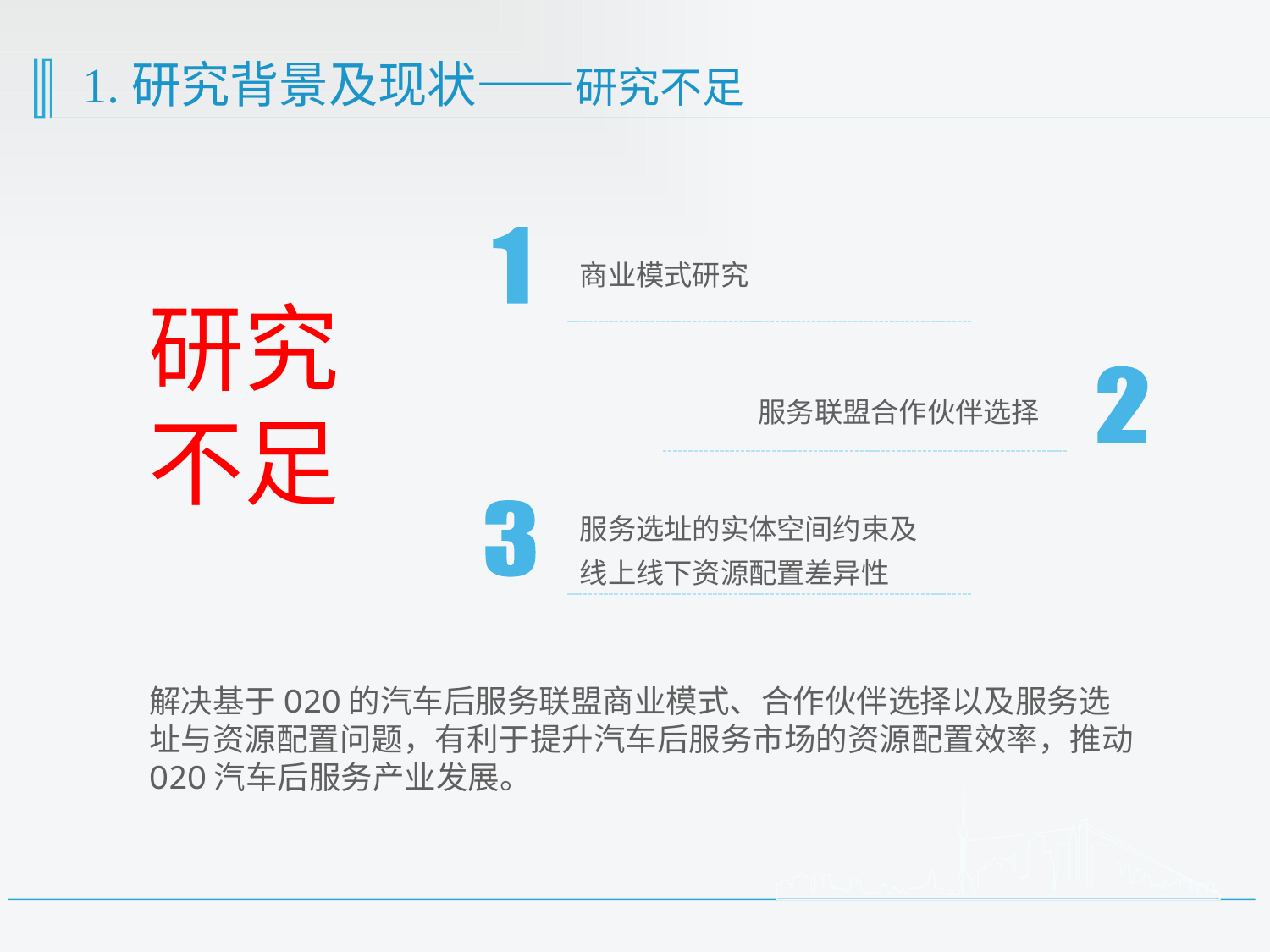

# 1.研究背景及现状——研究不足
商业模式研究

研究
不足
服务联盟合作伙伴选择

服务选址的实体空间约束及线上线下资源配置差异性

解决基于O2O的汽车后服务联盟商业模式、合作伙伴选择以及服务选址与资源配置问题，有利于提升汽车后服务市场的资源配置效率，推动O2O汽车后服务产业发展。